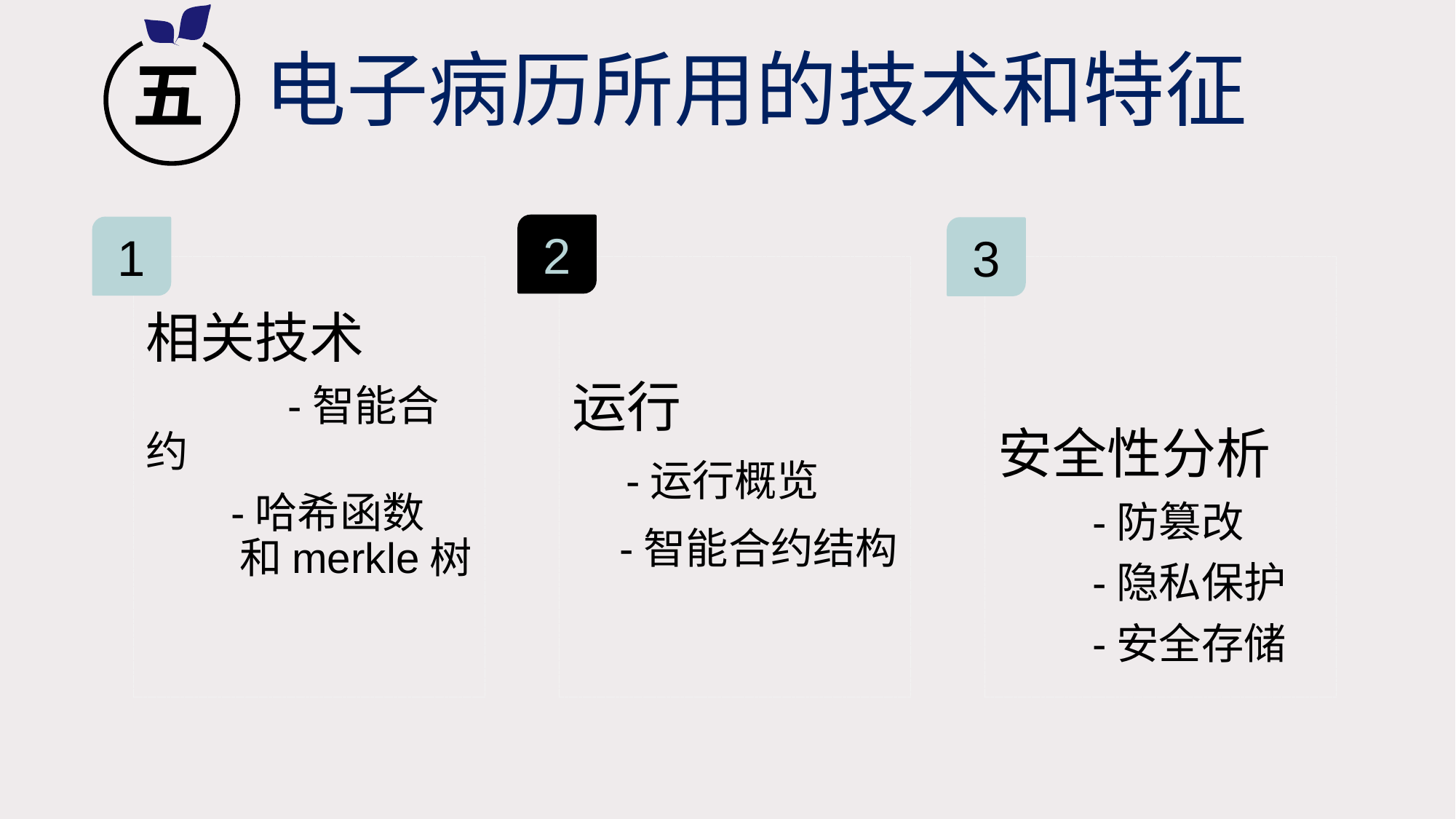

五
  电子病历所用的技术和特征
2
1
3
相关技术
            -智能合约
    -哈希函数      和merkle树

运行
    -运行概览
 -智能合约结构

安全性分析
        -防篡改
        -隐私保护
        -安全存储